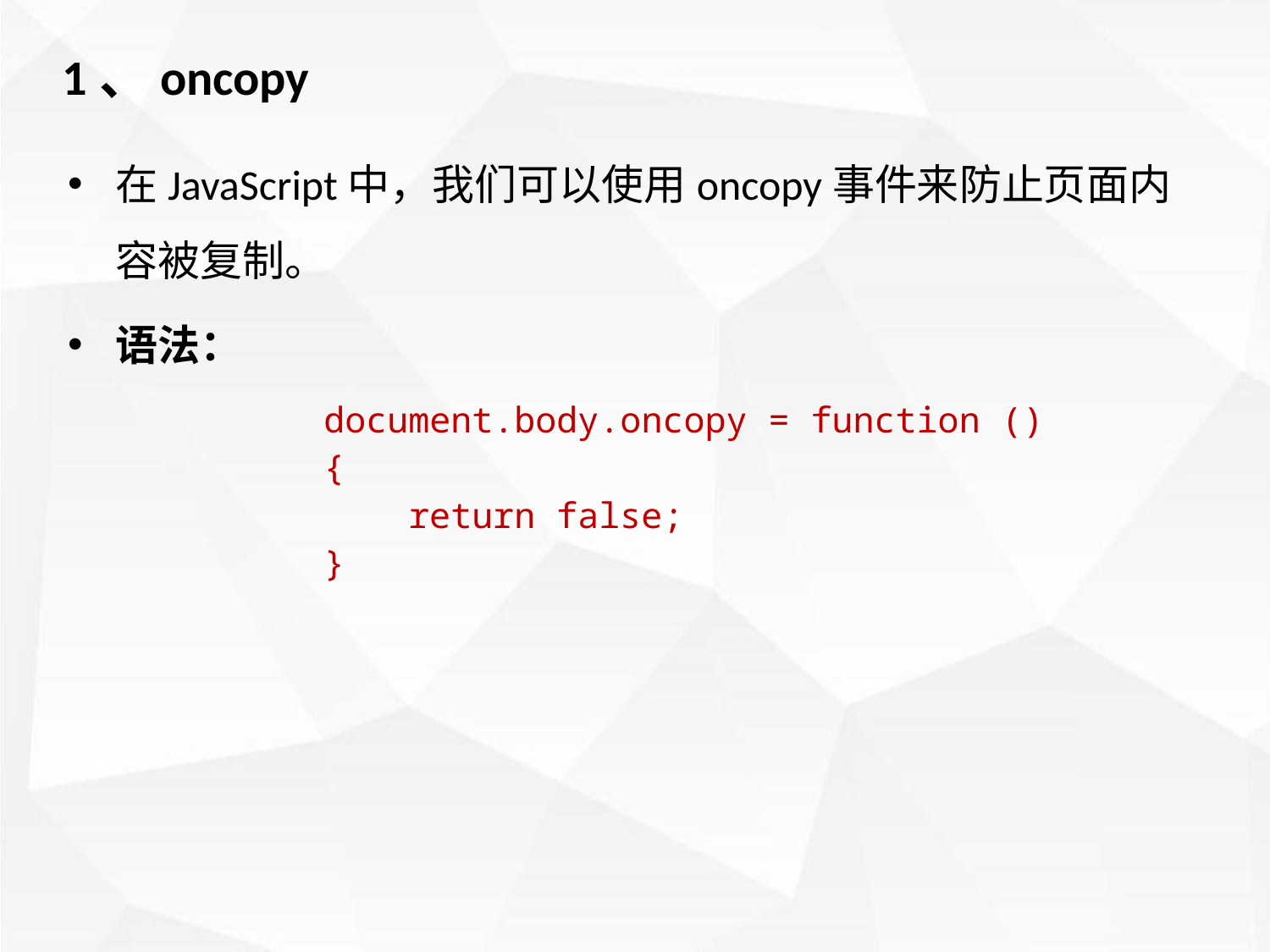

1、oncopy
在JavaScript中，我们可以使用oncopy事件来防止页面内容被复制。
语法：
document.body.oncopy = function ()
{
    return false;
}